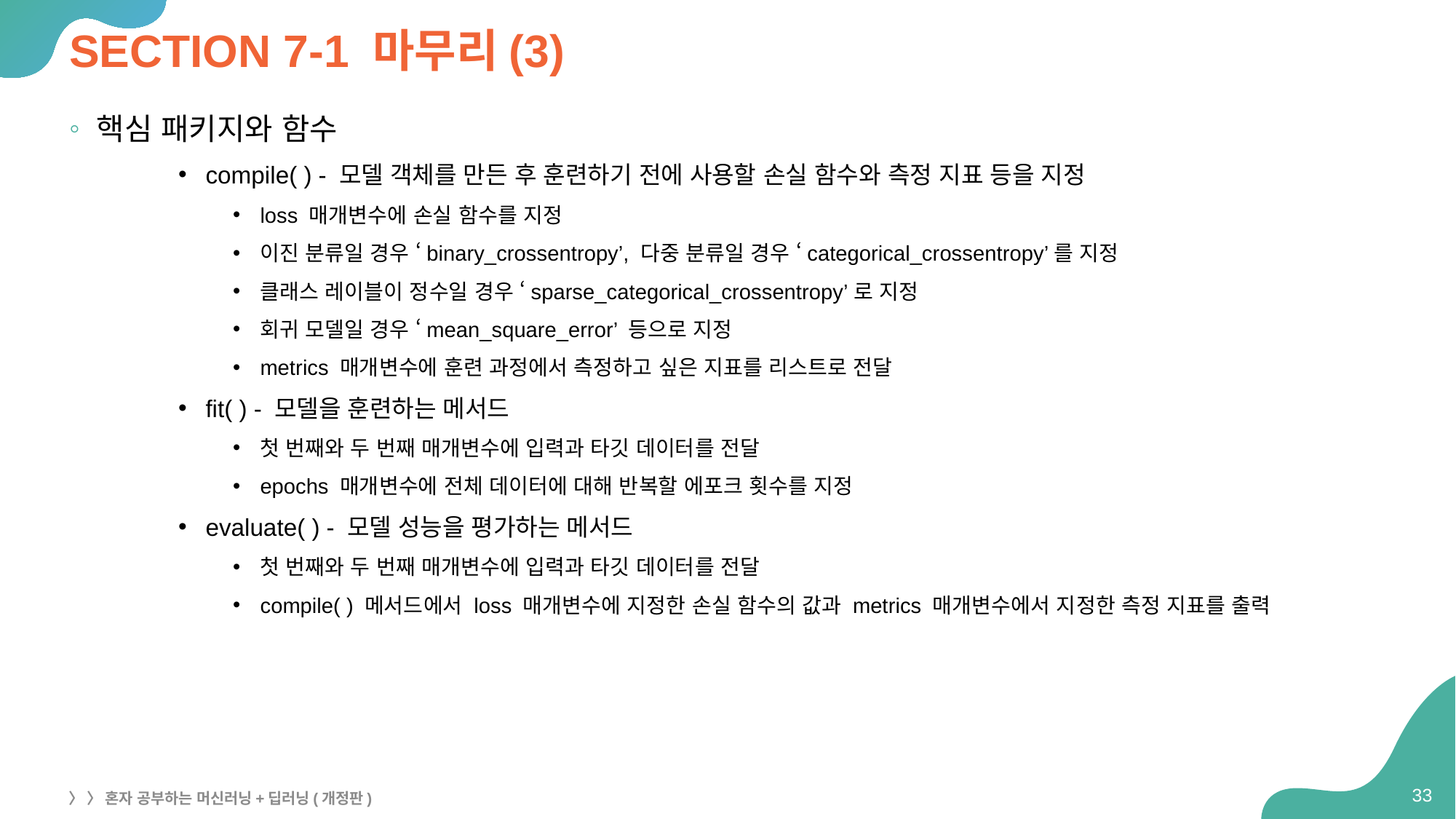

# SECTION 7-1 마무리(3)
핵심 패키지와 함수
compile( ) - 모델 객체를 만든 후 훈련하기 전에 사용할 손실 함수와 측정 지표 등을 지정
loss 매개변수에 손실 함수를 지정
이진 분류일 경우 ‘binary_crossentropy’, 다중 분류일 경우 ‘categorical_crossentropy’를 지정
클래스 레이블이 정수일 경우 ‘sparse_categorical_crossentropy’로 지정
회귀 모델일 경우 ‘mean_square_error’ 등으로 지정
metrics 매개변수에 훈련 과정에서 측정하고 싶은 지표를 리스트로 전달
fit( ) - 모델을 훈련하는 메서드
첫 번째와 두 번째 매개변수에 입력과 타깃 데이터를 전달
epochs 매개변수에 전체 데이터에 대해 반복할 에포크 횟수를 지정
evaluate( ) - 모델 성능을 평가하는 메서드
첫 번째와 두 번째 매개변수에 입력과 타깃 데이터를 전달
compile( ) 메서드에서 loss 매개변수에 지정한 손실 함수의 값과 metrics 매개변수에서 지정한 측정 지표를 출력
33
〉 〉 혼자 공부하는 머신러닝+딥러닝(개정판)